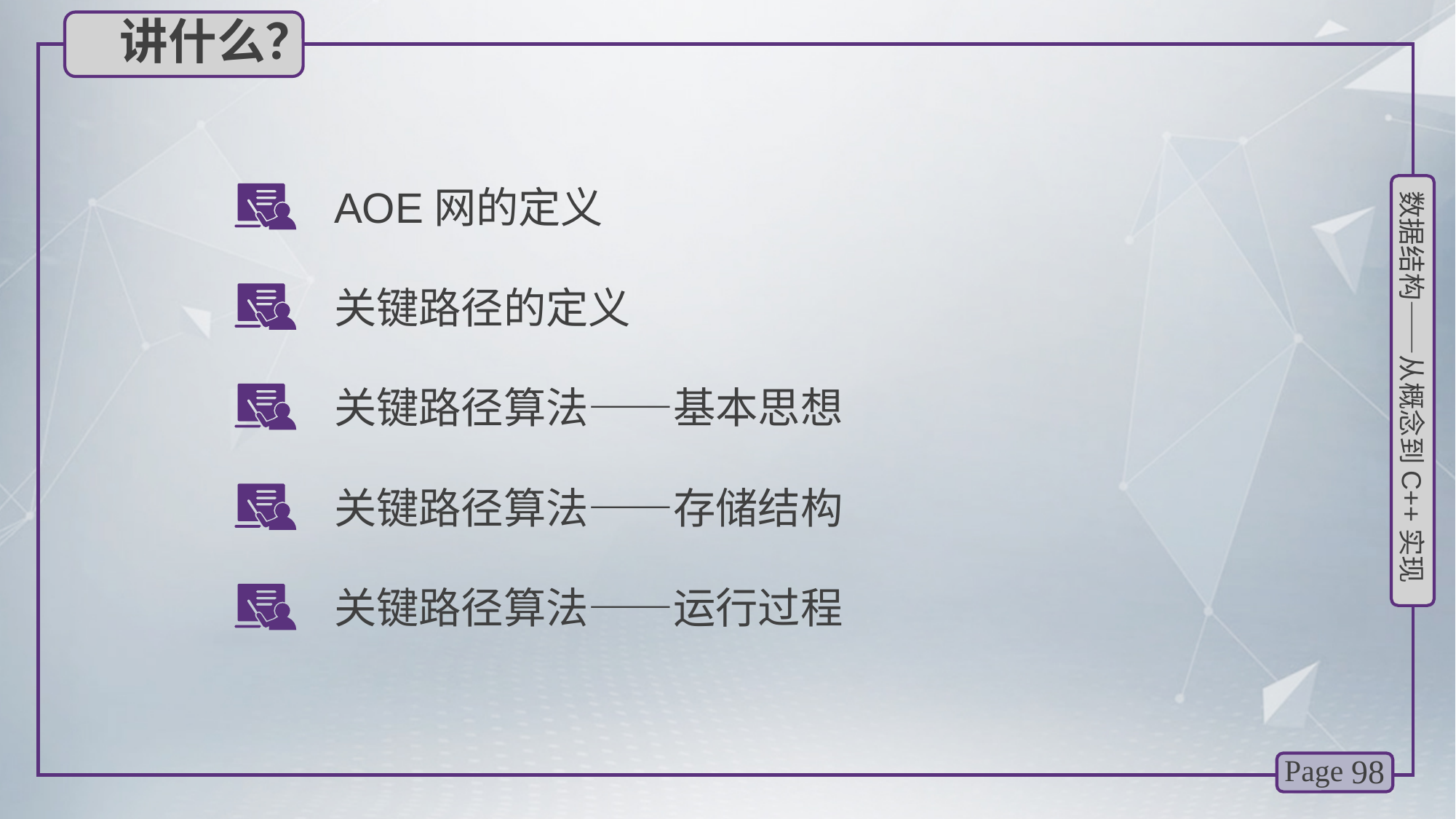

讲什么？

AOE网的定义

关键路径的定义

关键路径算法——基本思想

关键路径算法——存储结构

关键路径算法——运行过程